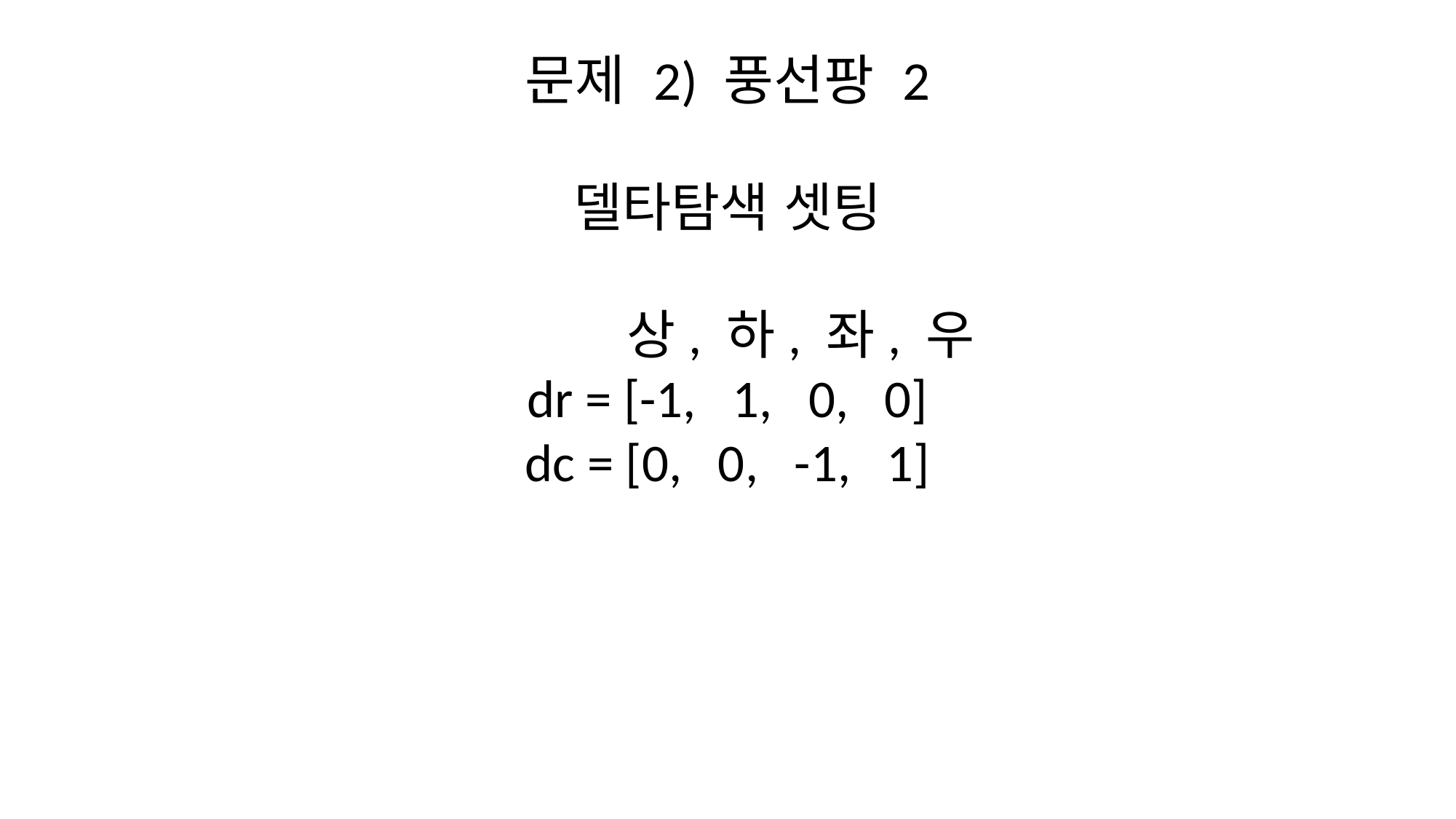

# 문제 2) 풍선팡 2
델타탐색 셋팅

         상, 하, 좌, 우
dr = [-1,   1,   0,   0]
dc = [0,   0,   -1,   1]